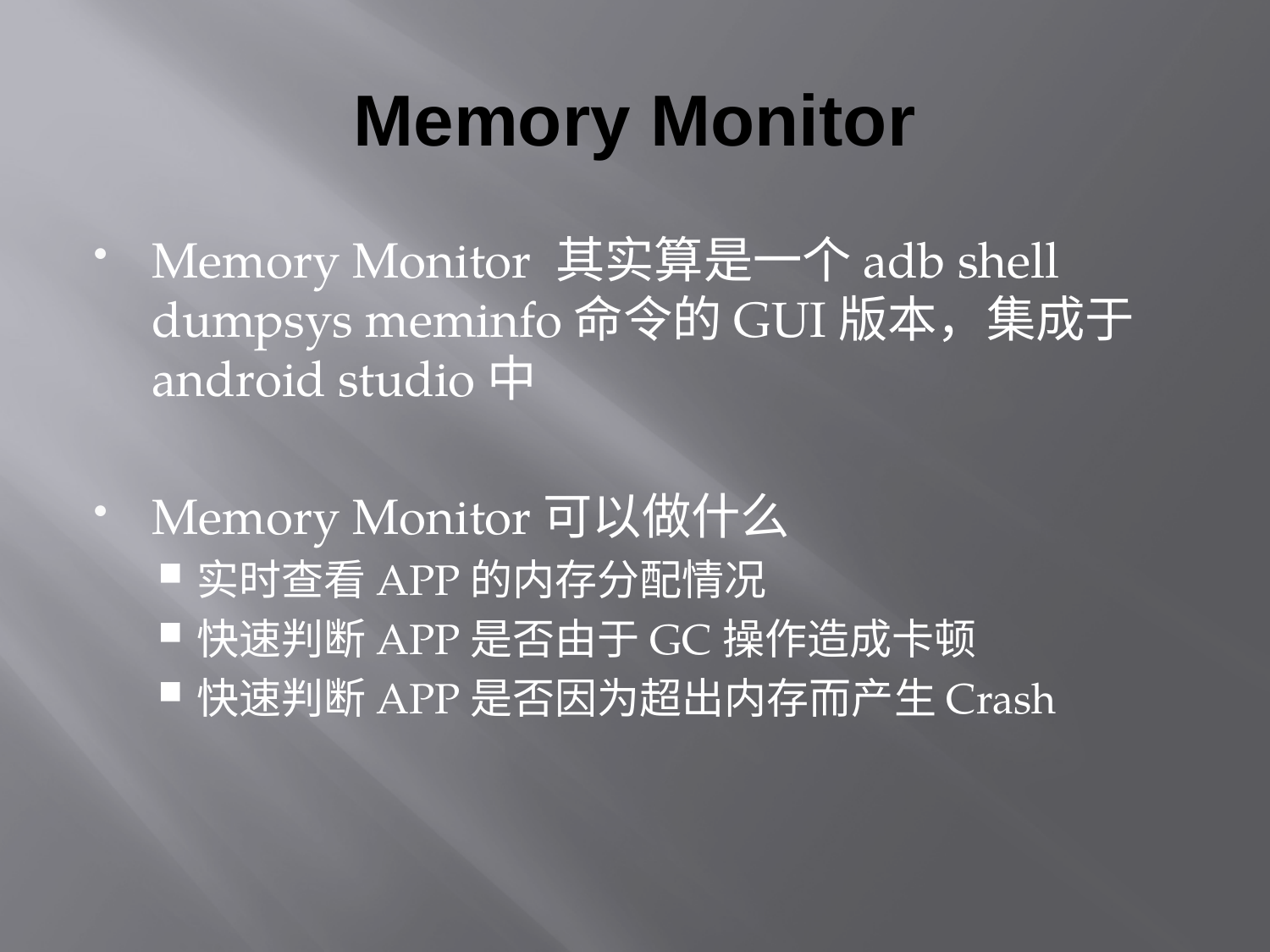

# Memory Monitor
Memory Monitor 其实算是一个adb shell dumpsys meminfo命令的GUI版本，集成于android studio中

Memory Monitor可以做什么
实时查看APP的内存分配情况
快速判断APP是否由于GC操作造成卡顿
快速判断APP是否因为超出内存而产生Crash